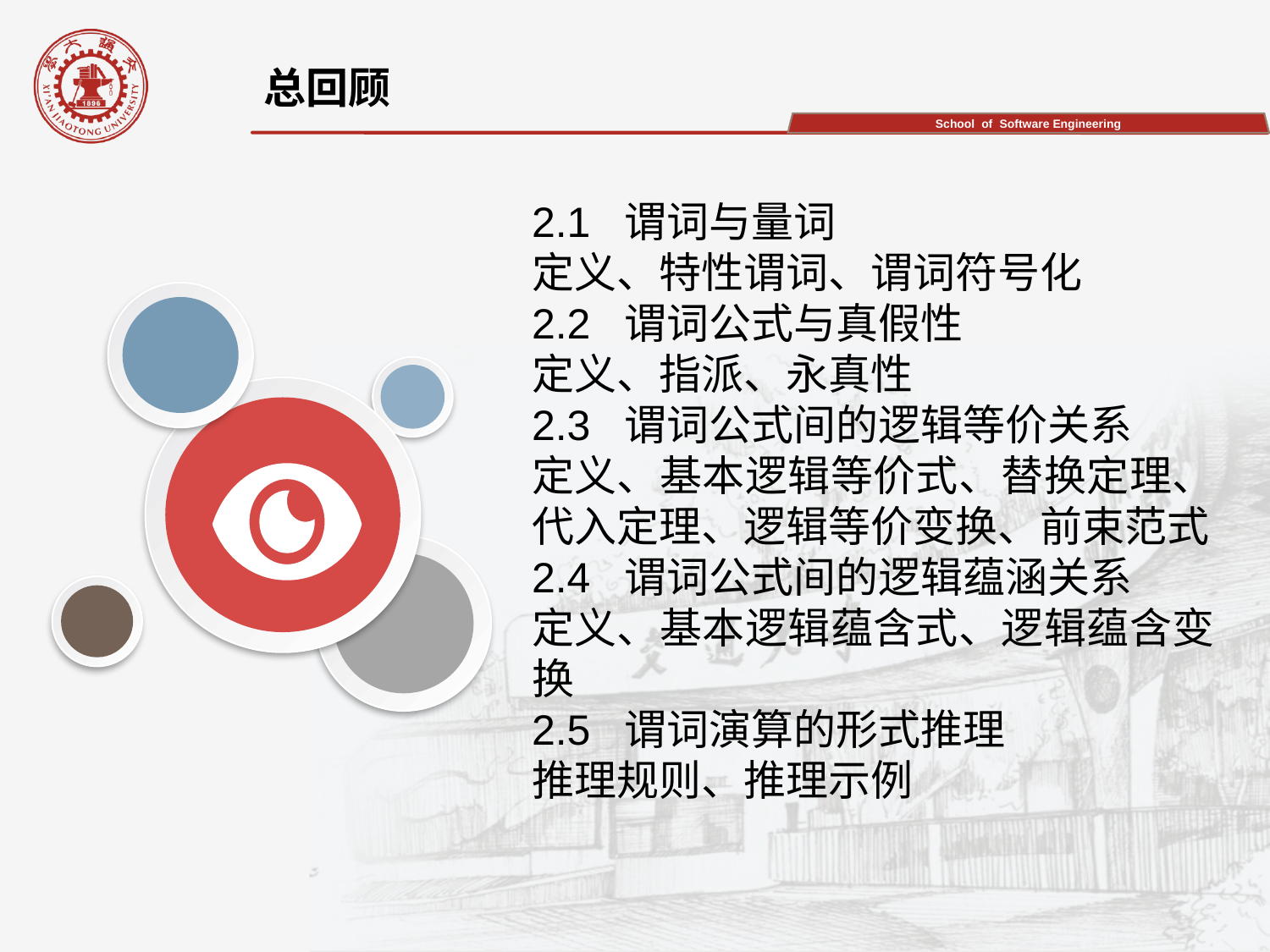

总回顾
2.1  谓词与量词
定义、特性谓词、谓词符号化
2.2  谓词公式与真假性
定义、指派、永真性
2.3  谓词公式间的逻辑等价关系
定义、基本逻辑等价式、替换定理、代入定理、逻辑等价变换、前束范式
2.4  谓词公式间的逻辑蕴涵关系
定义、基本逻辑蕴含式、逻辑蕴含变换
2.5  谓词演算的形式推理
推理规则、推理示例